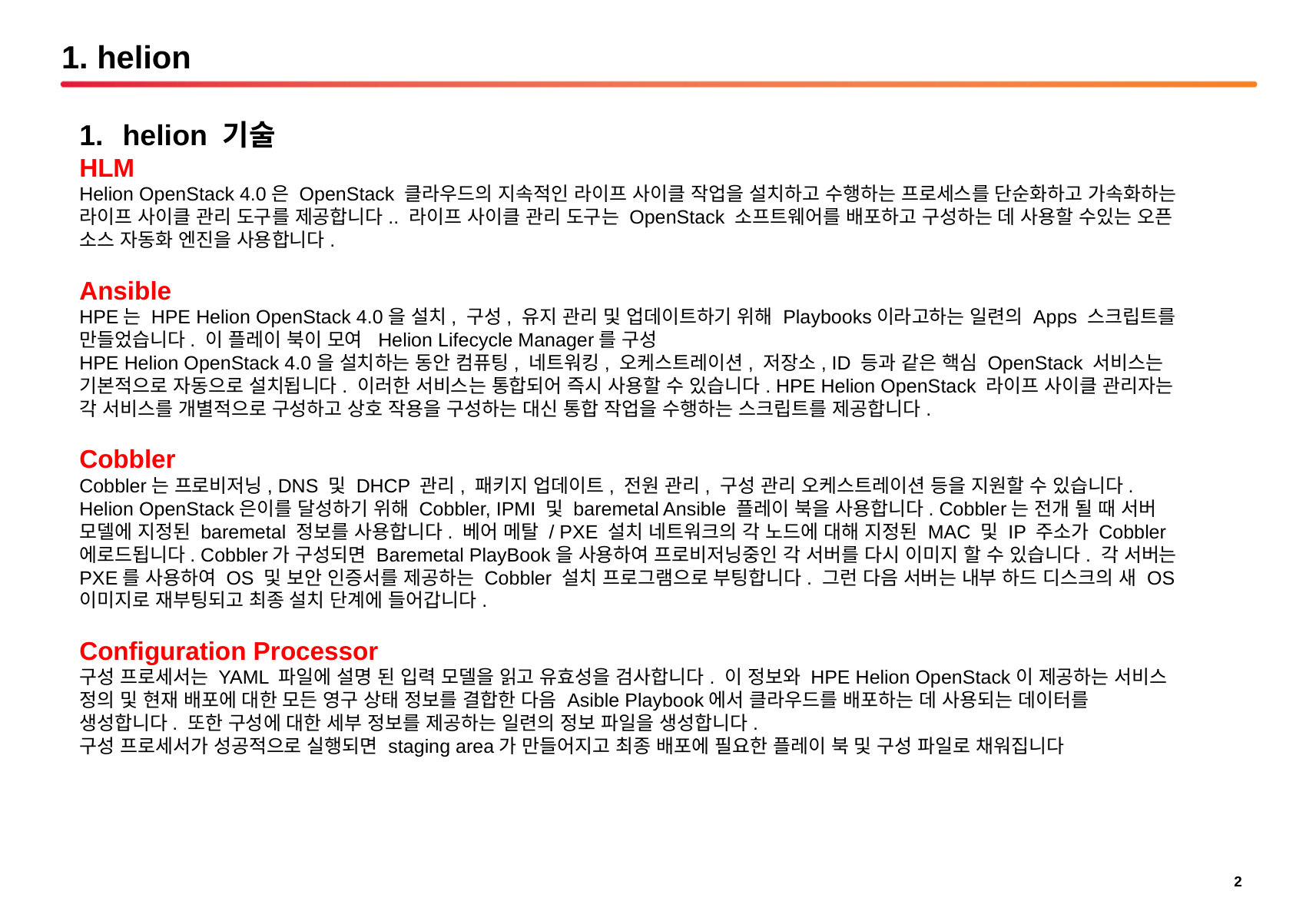

# 1. helion
helion 기술
HLM
Helion OpenStack 4.0은 OpenStack 클라우드의 지속적인 라이프 사이클 작업을 설치하고 수행하는 프로세스를 단순화하고 가속화하는 라이프 사이클 관리 도구를 제공합니다.. 라이프 사이클 관리 도구는 OpenStack 소프트웨어를 배포하고 구성하는 데 사용할 수있는 오픈 소스 자동화 엔진을 사용합니다.

Ansible
HPE는 HPE Helion OpenStack 4.0을 설치, 구성, 유지 관리 및 업데이트하기 위해 Playbooks이라고하는 일련의 Apps 스크립트를 만들었습니다. 이 플레이 북이 모여  Helion Lifecycle Manager를 구성
HPE Helion OpenStack 4.0을 설치하는 동안 컴퓨팅, 네트워킹, 오케스트레이션, 저장소, ID 등과 같은 핵심 OpenStack 서비스는 기본적으로 자동으로 설치됩니다. 이러한 서비스는 통합되어 즉시 사용할 수 있습니다. HPE Helion OpenStack 라이프 사이클 관리자는 각 서비스를 개별적으로 구성하고 상호 작용을 구성하는 대신 통합 작업을 수행하는 스크립트를 제공합니다.

Cobbler
Cobbler는 프로비저닝, DNS 및 DHCP 관리, 패키지 업데이트, 전원 관리, 구성 관리 오케스트레이션 등을 지원할 수 있습니다.
Helion OpenStack은이를 달성하기 위해 Cobbler, IPMI 및 baremetal Ansible 플레이 북을 사용합니다. Cobbler는 전개 될 때 서버 모델에 지정된 baremetal 정보를 사용합니다. 베어 메탈 / PXE 설치 네트워크의 각 노드에 대해 지정된 MAC 및 IP 주소가 Cobbler에로드됩니다. Cobbler가 구성되면 Baremetal PlayBook을 사용하여 프로비저닝중인 각 서버를 다시 이미지 할 수 있습니다. 각 서버는 PXE를 사용하여 OS 및 보안 인증서를 제공하는 Cobbler 설치 프로그램으로 부팅합니다. 그런 다음 서버는 내부 하드 디스크의 새 OS 이미지로 재부팅되고 최종 설치 단계에 들어갑니다.

Configuration Processor
구성 프로세서는 YAML 파일에 설명 된 입력 모델을 읽고 유효성을 검사합니다. 이 정보와 HPE Helion OpenStack이 제공하는 서비스 정의 및 현재 배포에 대한 모든 영구 상태 정보를 결합한 다음 Asible Playbook에서 클라우드를 배포하는 데 사용되는 데이터를 생성합니다. 또한 구성에 대한 세부 정보를 제공하는 일련의 정보 파일을 생성합니다.
구성 프로세서가 성공적으로 실행되면 staging area가 만들어지고 최종 배포에 필요한 플레이 북 및 구성 파일로 채워집니다